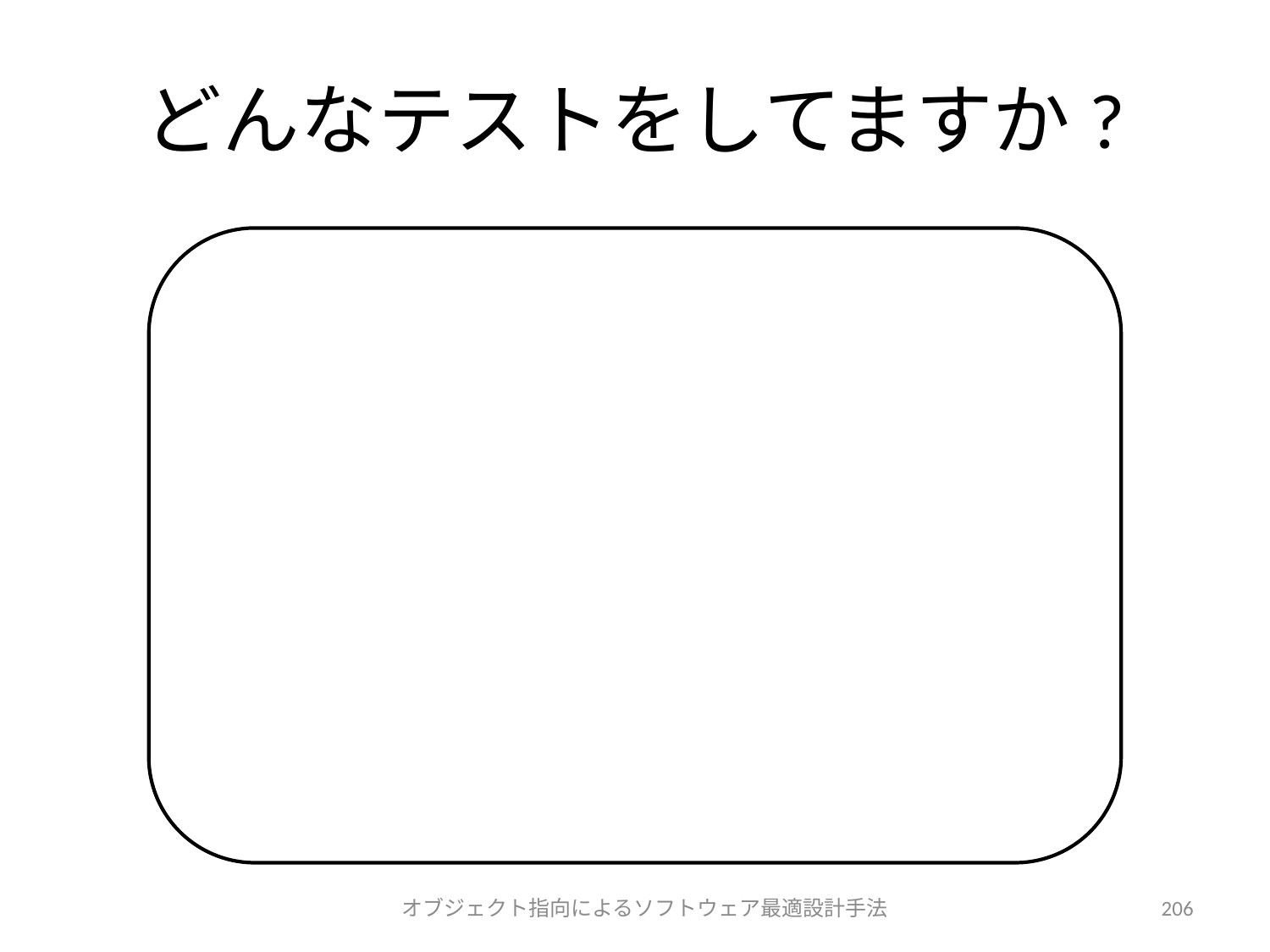

# どんなテストをしてますか?

オブジェクト指向によるソフトウェア最適設計手法
206